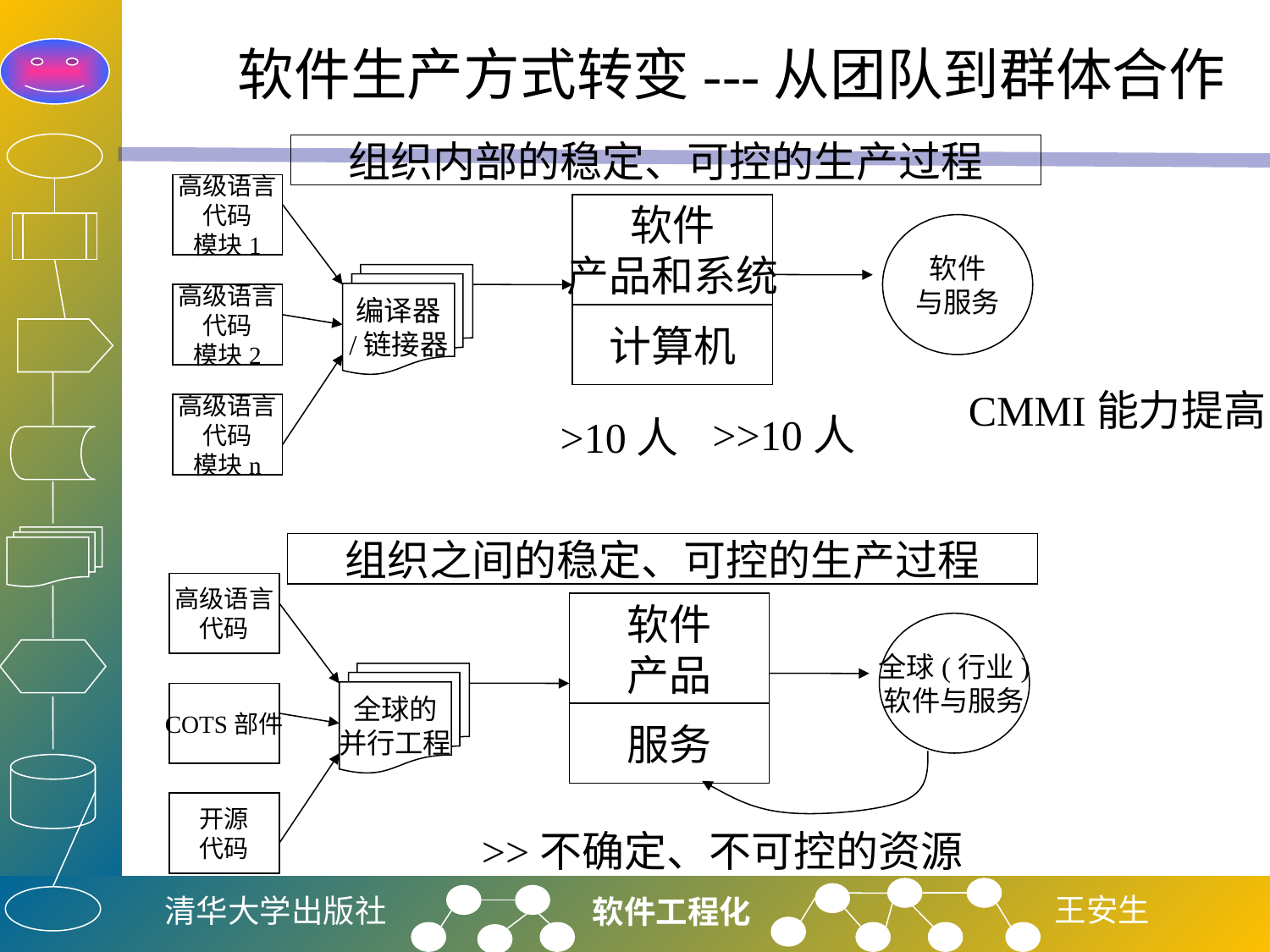

# 软件生产方式转变---从团队到群体合作
组织内部的稳定、可控的生产过程
高级语言
代码
模块1
软件
产品和系统

软件
与服务
编译器
/链接器

高级语言
代码
模块2

计算机

CMMI能力提高
高级语言
代码
模块n
>>10人
>10人
组织之间的稳定、可控的生产过程
高级语言
代码
软件
产品

全球(行业)
软件与服务
全球的
并行工程

COTS部件

服务

开源
代码
>>不确定、不可控的资源